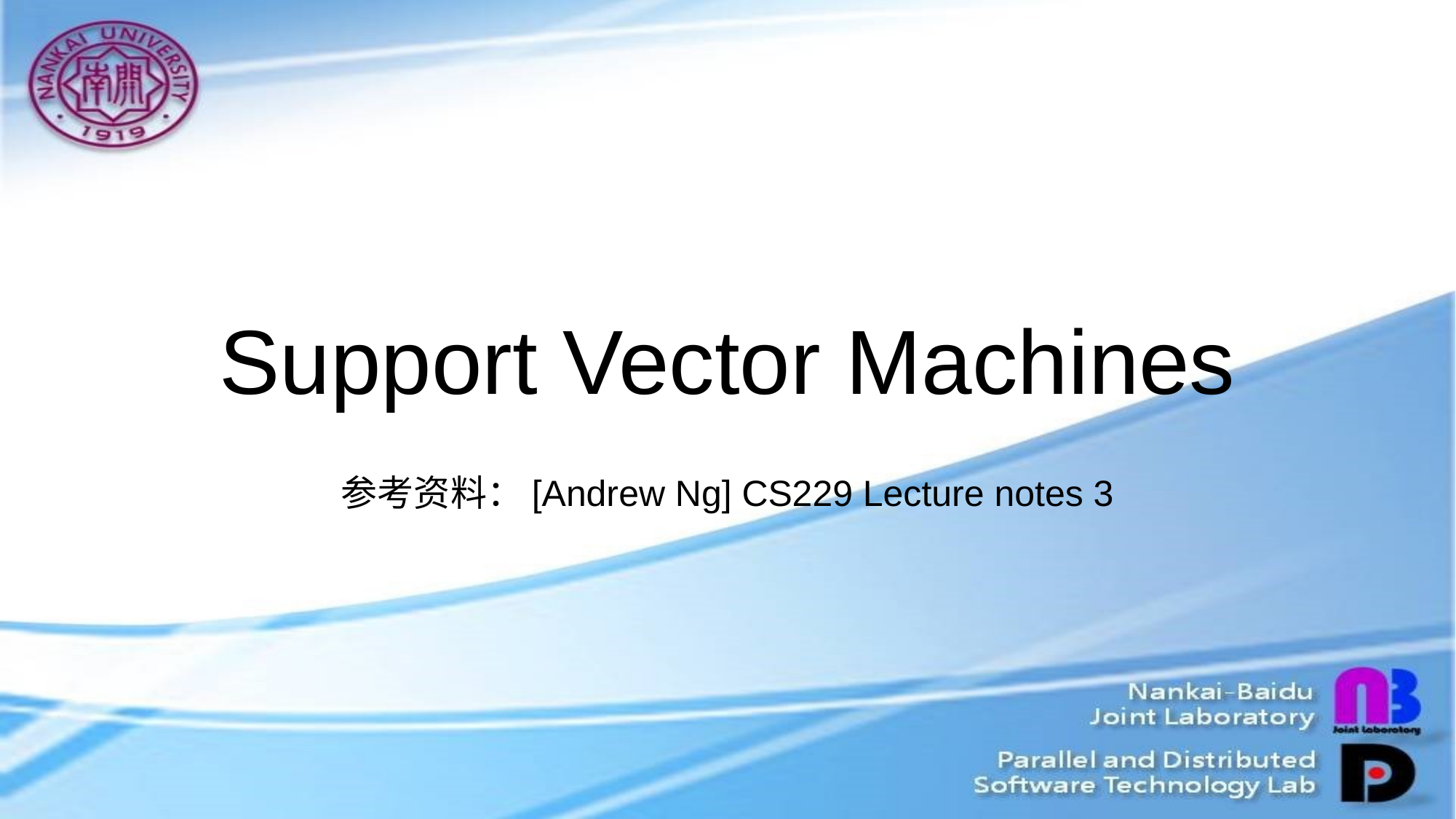

# Support Vector Machines
参考资料：[Andrew Ng] CS229 Lecture notes 3